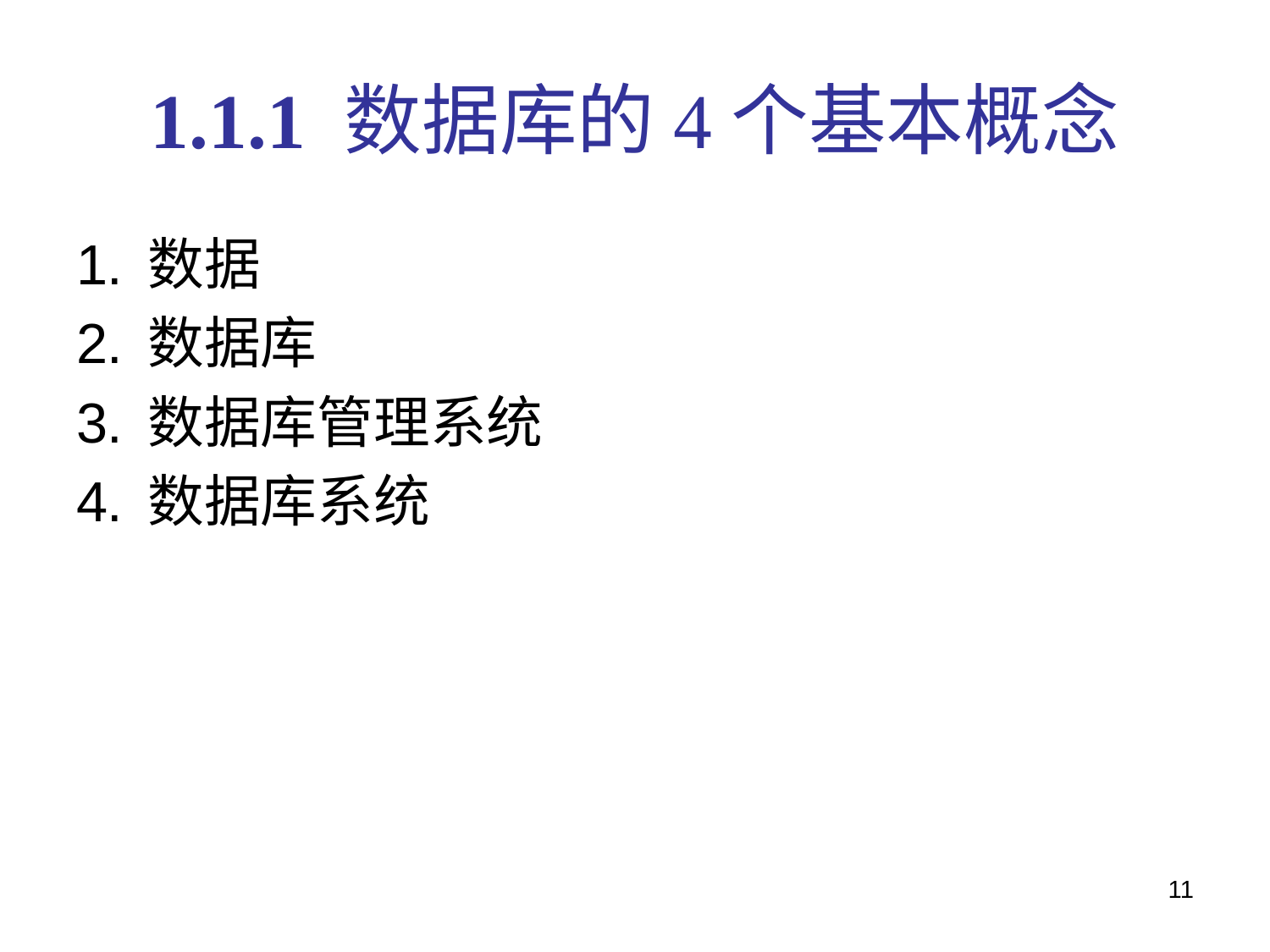

# 1.1.1 数据库的4个基本概念
数据
数据库
数据库管理系统
数据库系统
11